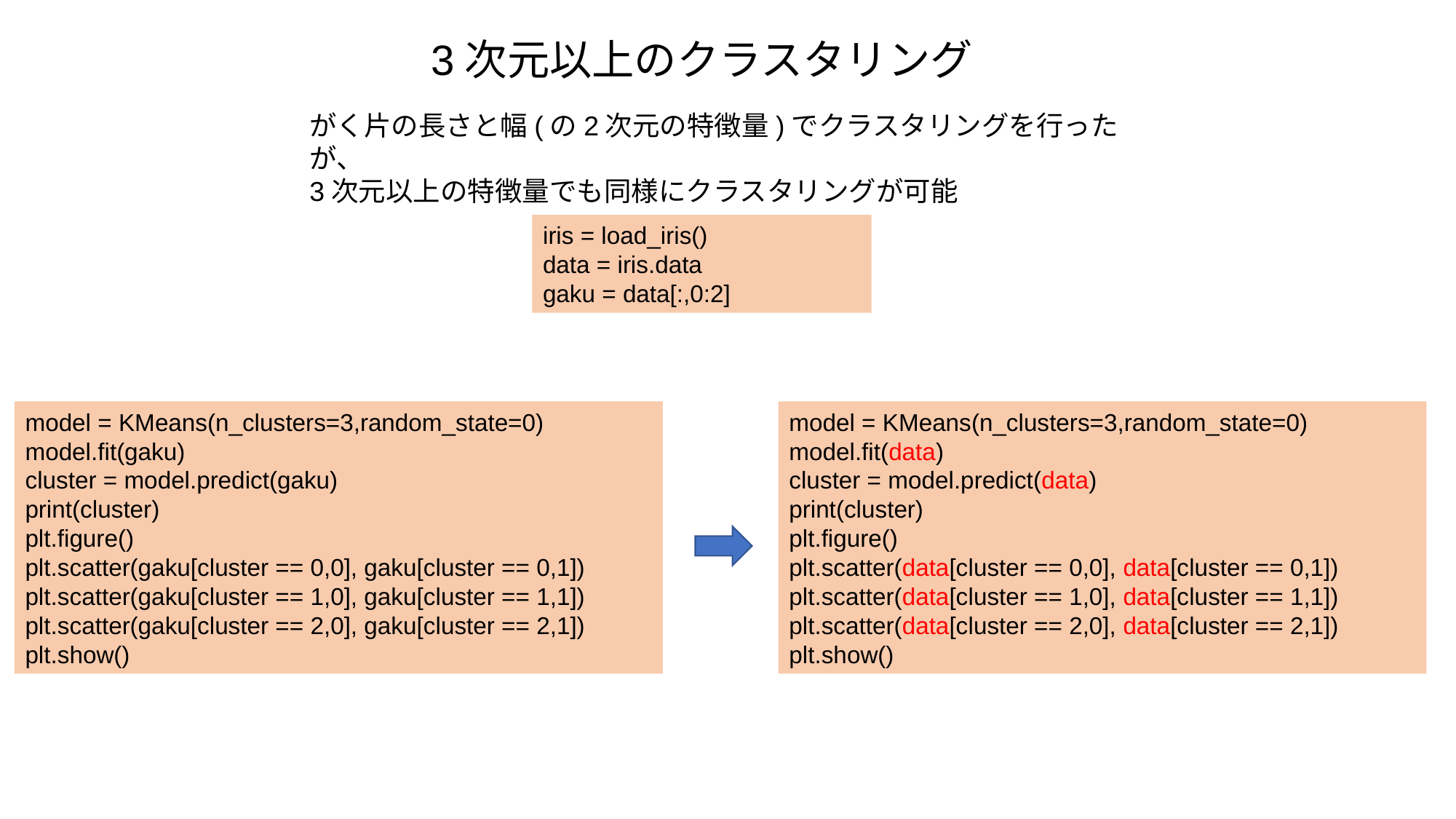

3次元以上のクラスタリング
がく片の長さと幅(の2次元の特徴量)でクラスタリングを行ったが、
3次元以上の特徴量でも同様にクラスタリングが可能
iris = load_iris()
data = iris.data
gaku = data[:,0:2]
model = KMeans(n_clusters=3,random_state=0)
model.fit(gaku)
cluster = model.predict(gaku)
print(cluster)
plt.figure()
plt.scatter(gaku[cluster == 0,0], gaku[cluster == 0,1])
plt.scatter(gaku[cluster == 1,0], gaku[cluster == 1,1])
plt.scatter(gaku[cluster == 2,0], gaku[cluster == 2,1])
plt.show()
model = KMeans(n_clusters=3,random_state=0)
model.fit(data)
cluster = model.predict(data)
print(cluster)
plt.figure()
plt.scatter(data[cluster == 0,0], data[cluster == 0,1])
plt.scatter(data[cluster == 1,0], data[cluster == 1,1])
plt.scatter(data[cluster == 2,0], data[cluster == 2,1])
plt.show()